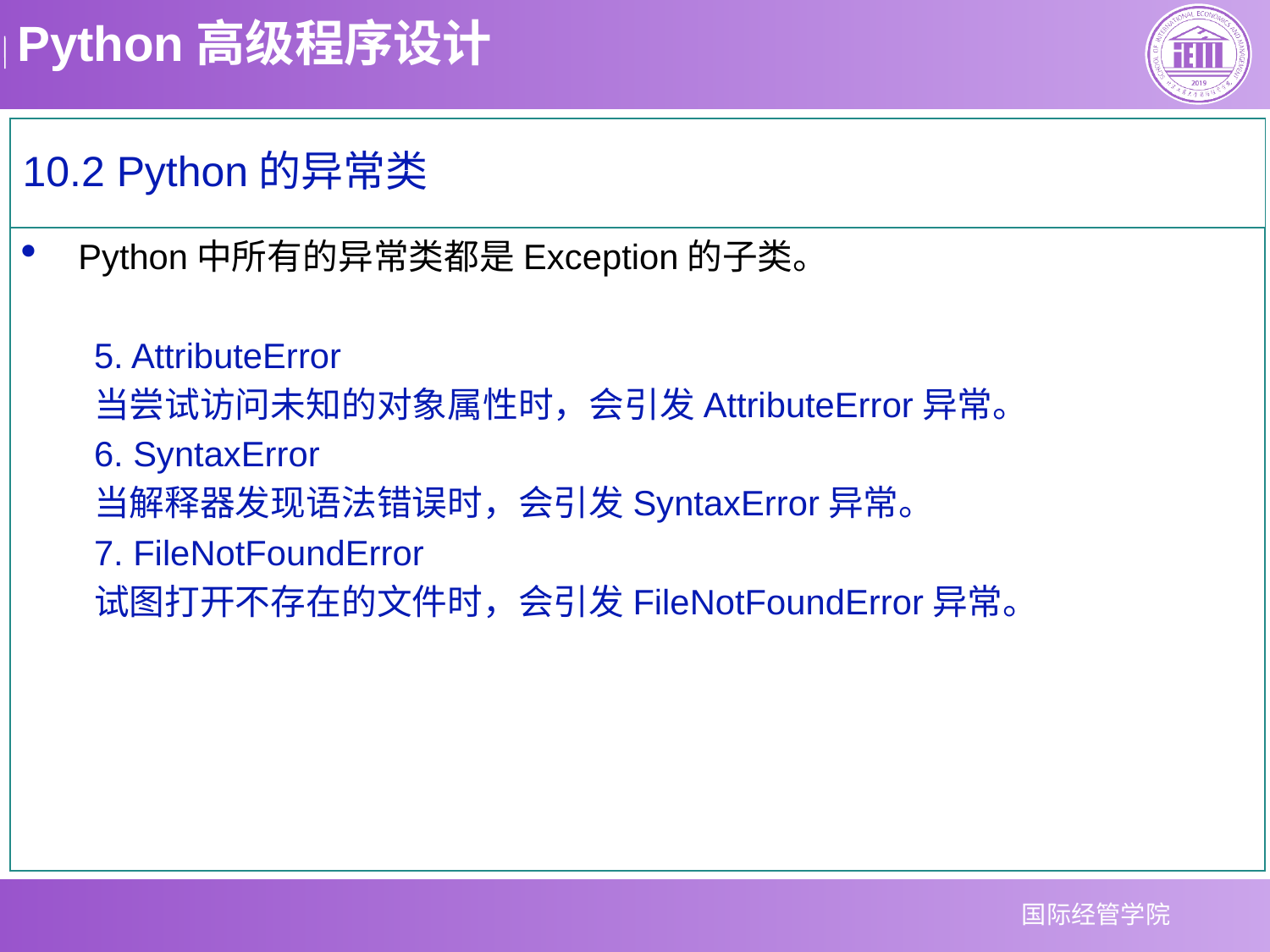

10.2 Python的异常类
Python中所有的异常类都是Exception的子类。

5. AttributeError
当尝试访问未知的对象属性时，会引发AttributeError异常。
6. SyntaxError
当解释器发现语法错误时，会引发SyntaxError异常。
7. FileNotFoundError
试图打开不存在的文件时，会引发FileNotFoundError异常。